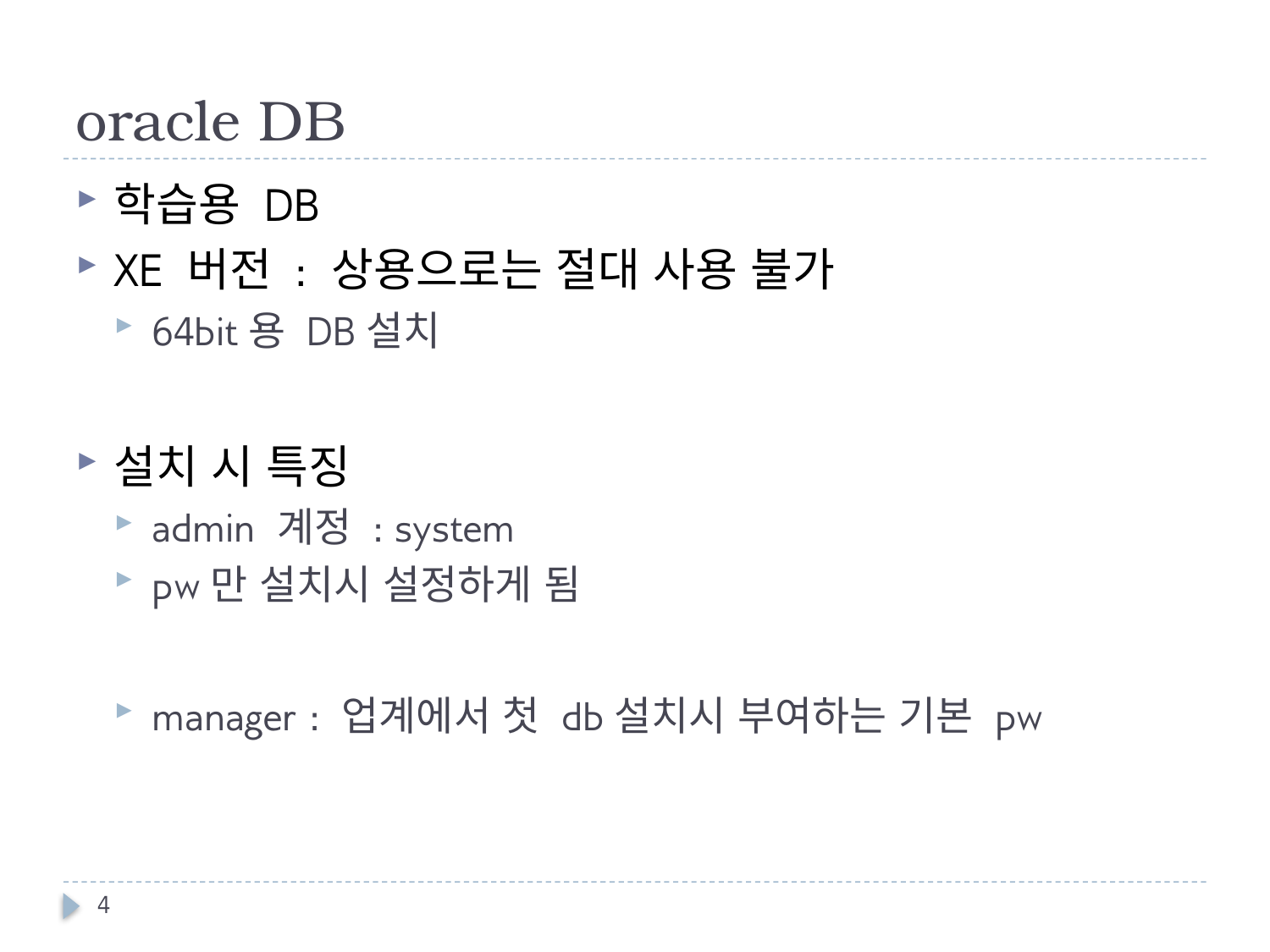

# oracle DB
학습용 DB
XE 버전 : 상용으로는 절대 사용 불가
64bit용 DB설치

설치 시 특징
admin 계정 : system
pw만 설치시 설정하게 됨

manager : 업계에서 첫 db설치시 부여하는 기본 pw
4